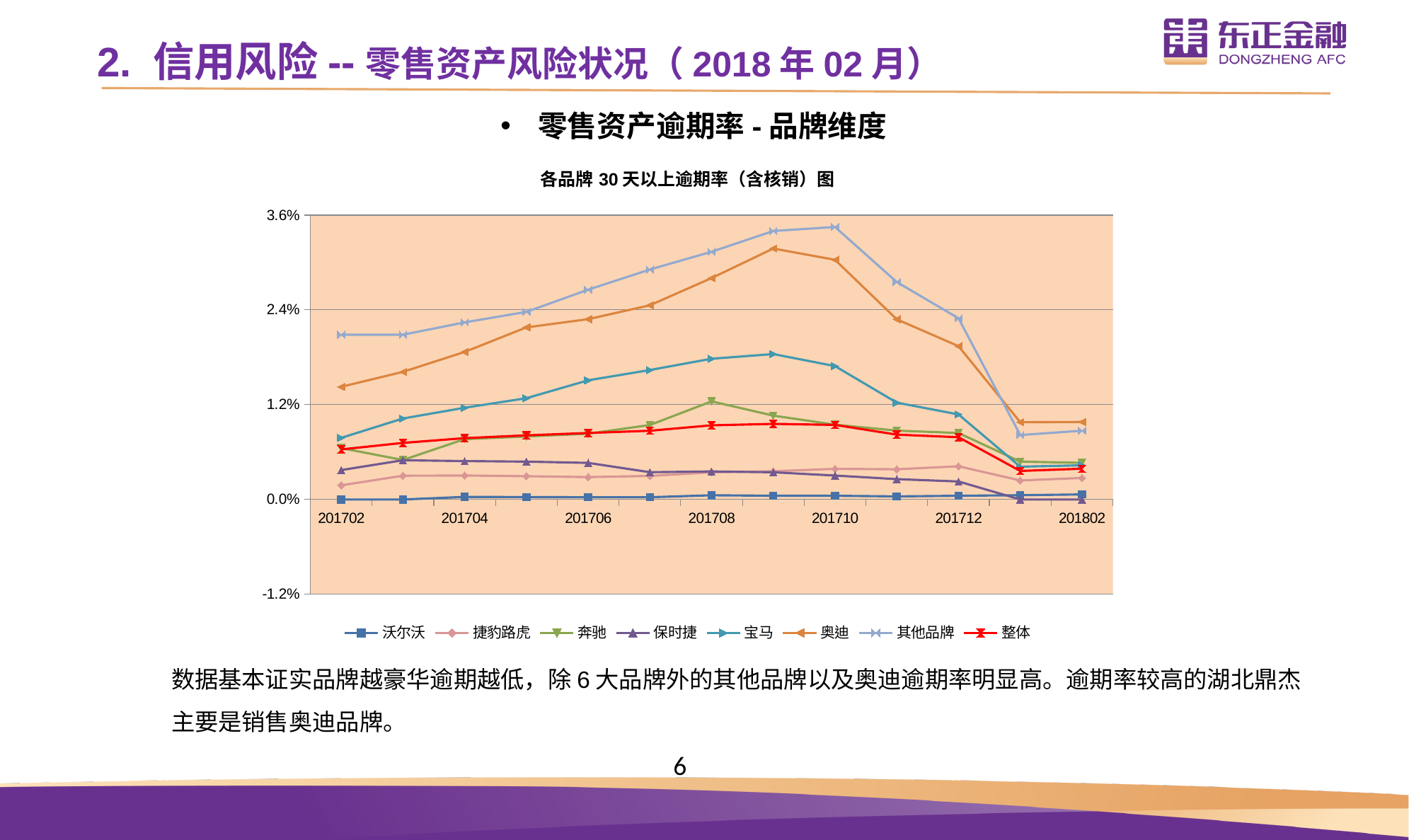

2. 信用风险--零售资产风险状况（2018年02月）
   零售资产逾期率-品牌维度

### Chart: 各品牌30天以上逾期率（含核销）图

| Category | 沃尔沃 | 捷豹路虎 | 奔驰 | 保时捷 | 宝马 | 奥迪 | 其他品牌 | 整体 |
|---|---|---|---|---|---|---|---|---|
| 201702 | 0.0 | 0.0017927701633035633 | 0.006504112011478765 | 0.0037232561371484977 | 0.007801047113947742 | 0.014266975414506262 | 0.020859878440734805 | 0.006336450491200854 |
|  | 0.0 | 0.003010871624557117 | 0.005001392926185963 | 0.004969589921363289 | 0.010252330750604596 | 0.016159473578738367 | 0.020865507254841396 | 0.0071611866642698535 |
| 201704 | 0.0003262953419297369 | 0.0030351938457927586 | 0.00763831381320086 | 0.0048622713762104496 | 0.01161383548220686 | 0.018685465961013687 | 0.022423495214853848 | 0.007764468119488709 |
|  | 0.0003068419841958137 | 0.00294431661020138 | 0.007973897242660042 | 0.004793925922600634 | 0.012823515667094389 | 0.021788694574783694 | 0.023751282682959254 | 0.008118755191171148 |
| 201706 | 0.00028478126455037586 | 0.002837005453928177 | 0.008328432614041112 | 0.00463151868449764 | 0.015089383297981384 | 0.022829696007829418 | 0.026564330671053817 | 0.008417021583642456 |
|  | 0.00028301326116666656 | 0.0029822078673960176 | 0.009423994989430922 | 0.003456801246531909 | 0.01639390980262368 | 0.02458912280776493 | 0.02911692526135504 | 0.00870129595585866 |
| 201708 | 0.00053417793195067 | 0.003441040010222745 | 0.01242266573362212 | 0.0035494909306759094 | 0.01782224292698468 | 0.028028396551533497 | 0.031361048029587085 | 0.009387219873174679 |
|  | 0.0004759209817745947 | 0.003577798610536265 | 0.010614872380472281 | 0.0034452401608757056 | 0.018415880266842367 | 0.03177287556626008 | 0.03398986469658407 | 0.009569987499895868 |
| 201710 | 0.00046996551047122365 | 0.0038780486226834506 | 0.00946912215403854 | 0.0030327050936084315 | 0.01689132979593823 | 0.03034105511308515 | 0.03450150281175781 | 0.009442723051875095 |
|  | 0.0003933010260361426 | 0.0038239167080352065 | 0.008717952527619947 | 0.0025769179478553495 | 0.012262422417676291 | 0.022816783427160325 | 0.027535681007999645 | 0.00821055990959477 |
| 201712 | 0.000469362191330698 | 0.004206337545800619 | 0.008417824293273972 | 0.0022792417031366552 | 0.010763318373221514 | 0.019414424514487934 | 0.022942875437599767 | 0.007881519215948346 |
|  | 0.0005473156835356543 | 0.002410632238470127 | 0.004792080903481187 | 0.0 | 0.004150999551390562 | 0.009778562279323177 | 0.0081543090555812 | 0.00361477511904724 |
| 201802 | 0.0006426683129608735 | 0.0027248051680470596 | 0.004639329130095281 | 0.0 | 0.00432613754034047 | 0.009814535992818011 | 0.008706837227387148 | 0.003900905936858624 |
数据基本证实品牌越豪华逾期越低，除6大品牌外的其他品牌以及奥迪逾期率明显高。逾期率较高的湖北鼎杰主要是销售奥迪品牌。